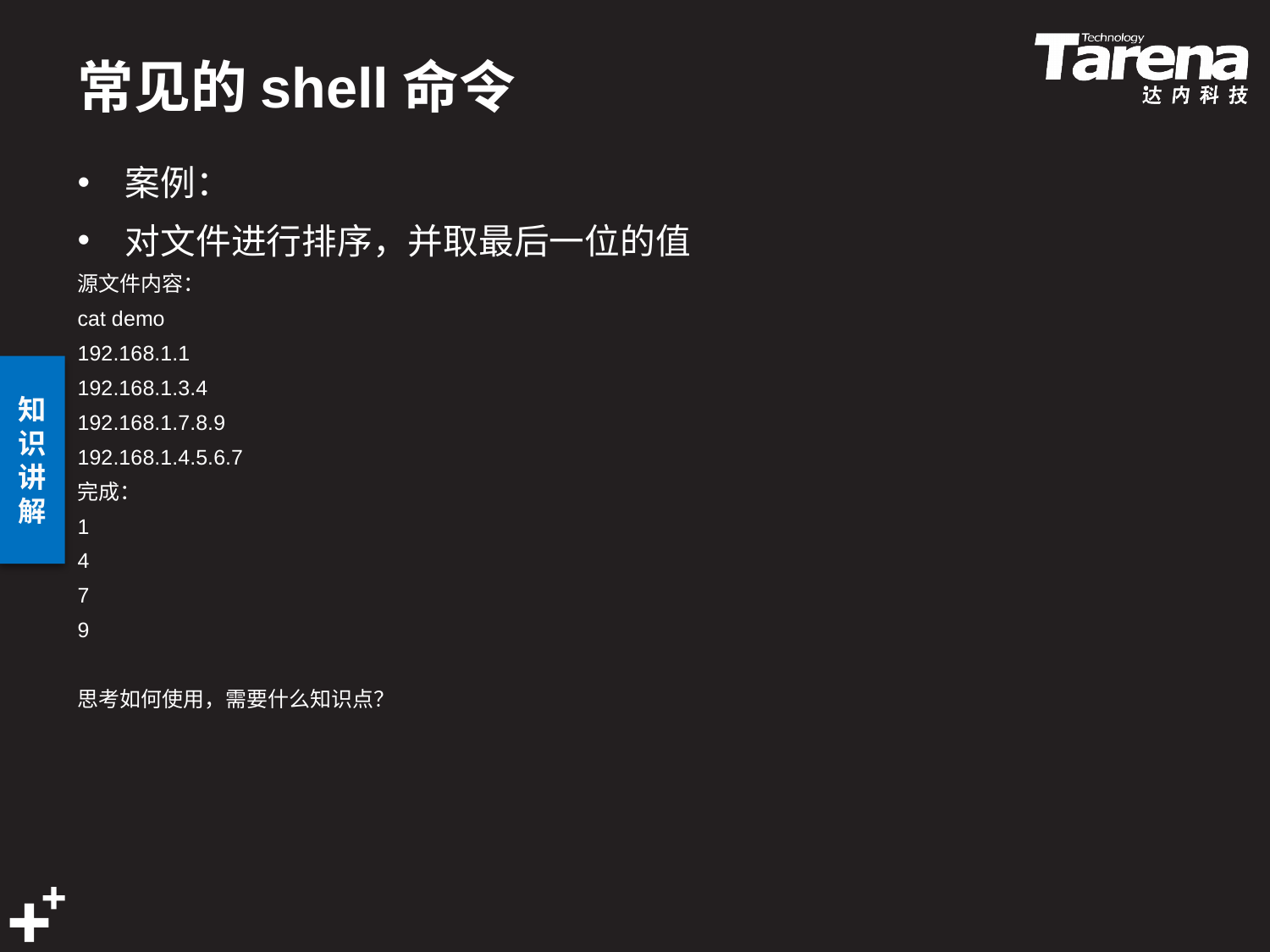

# 常见的shell命令
案例： 
对文件进行排序，并取最后一位的值 
源文件内容：
cat demo
192.168.1.1
192.168.1.3.4
192.168.1.7.8.9
192.168.1.4.5.6.7
完成：
1
4
7
9

思考如何使用，需要什么知识点？